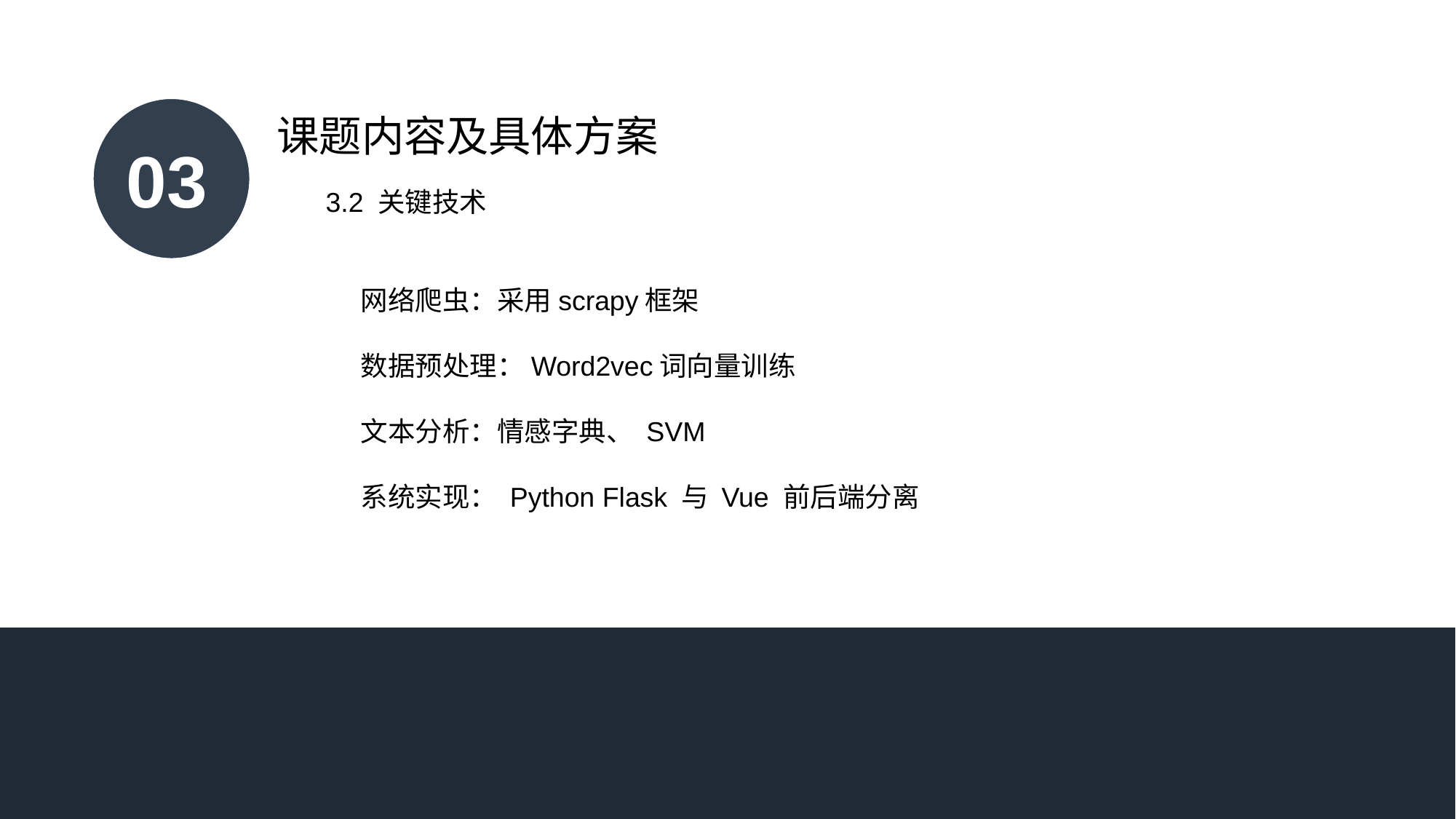

03
课题内容及具体方案
3.2 关键技术
网络爬虫：采用scrapy框架

数据预处理：Word2vec词向量训练

文本分析：情感字典、 SVM

系统实现： Python Flask 与 Vue 前后端分离